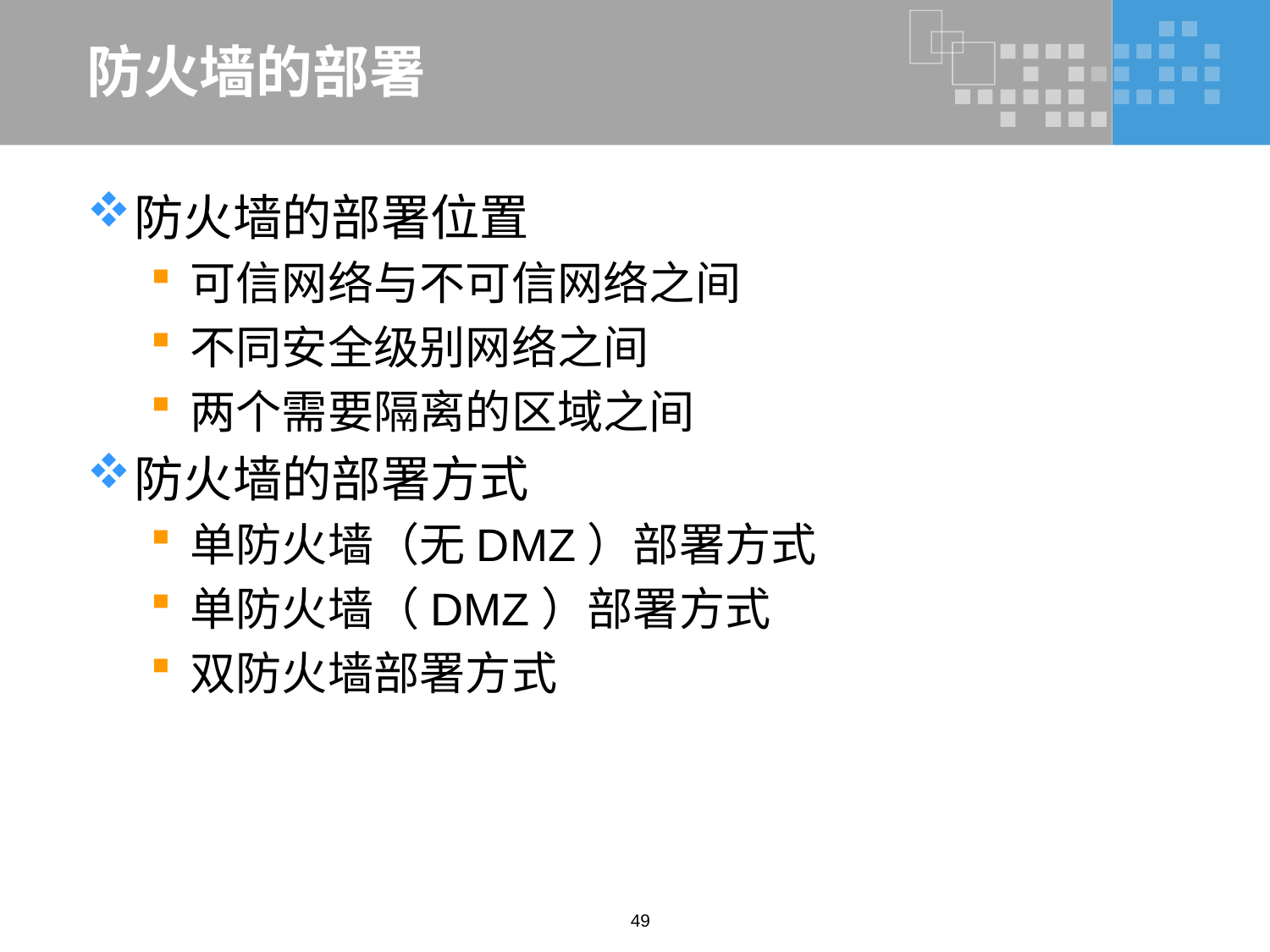

# 防火墙的部署
防火墙的部署位置
可信网络与不可信网络之间
不同安全级别网络之间
两个需要隔离的区域之间
防火墙的部署方式
单防火墙（无DMZ）部署方式
单防火墙（DMZ）部署方式
双防火墙部署方式

49